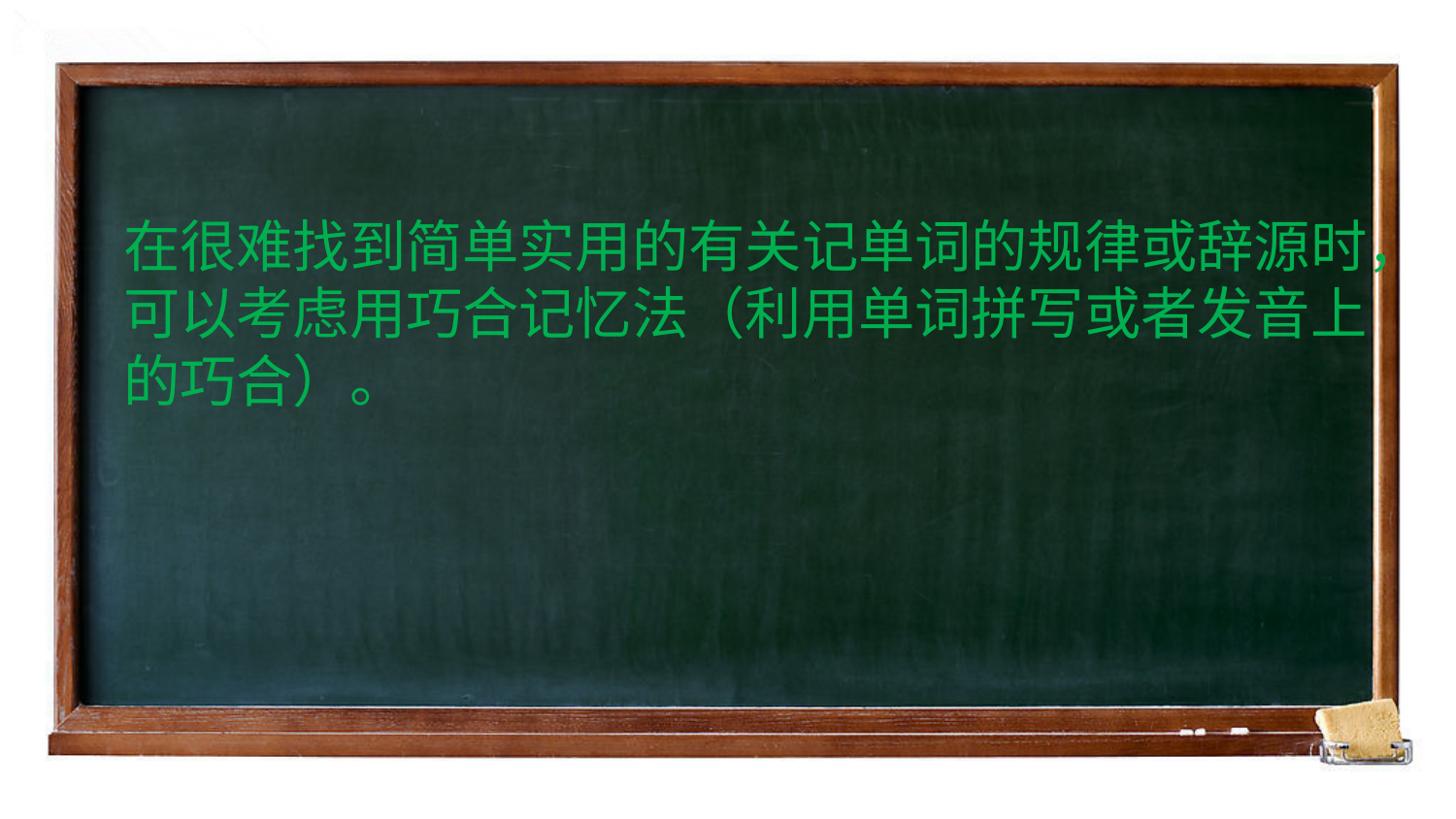

在很难找到简单实用的有关记单词的规律或辞源时，可以考虑用巧合记忆法（利用单词拼写或者发音上的巧合）。